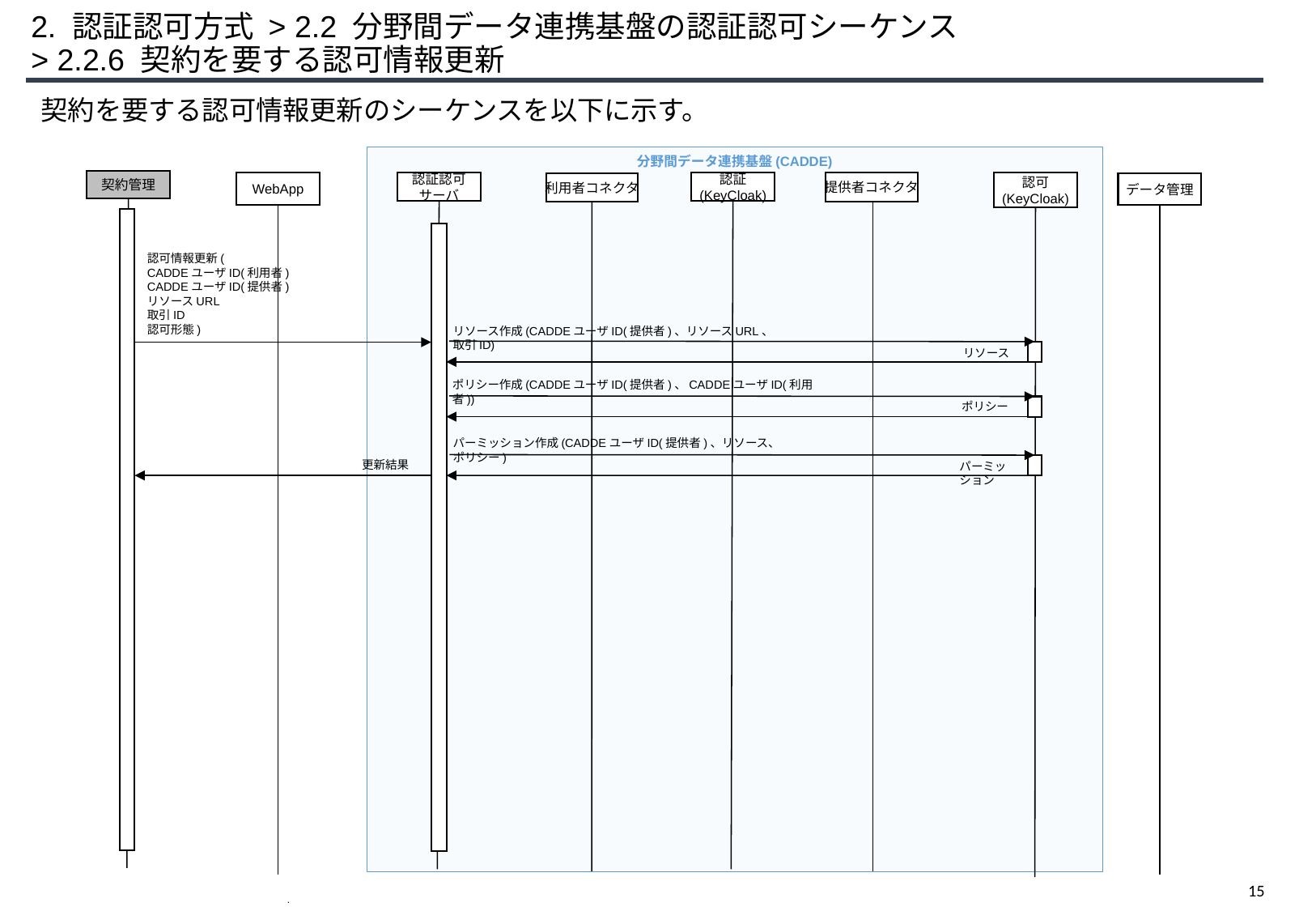

# 2. 認証認可方式 > 2.2 分野間データ連携基盤の認証認可シーケンス > 2.2.6 契約を要する認可情報更新
契約を要する認可情報更新のシーケンスを以下に示す。
分野間データ連携基盤(CADDE)
契約管理
認証認可
サーバ
認証
(KeyCloak)
認可
(KeyCloak)
提供者コネクタ
WebApp
利用者コネクタ
データ管理

認可情報更新(
CADDEユーザID(利用者)
CADDEユーザID(提供者)
リソースURL
取引ID
認可形態)
リソース作成(CADDEユーザID(提供者)、リソースURL、取引ID)

リソース
ポリシー作成(CADDEユーザID(提供者)、CADDEユーザID(利用者))

ポリシー
パーミッション作成(CADDEユーザID(提供者)、リソース、ポリシー)

更新結果
パーミッション